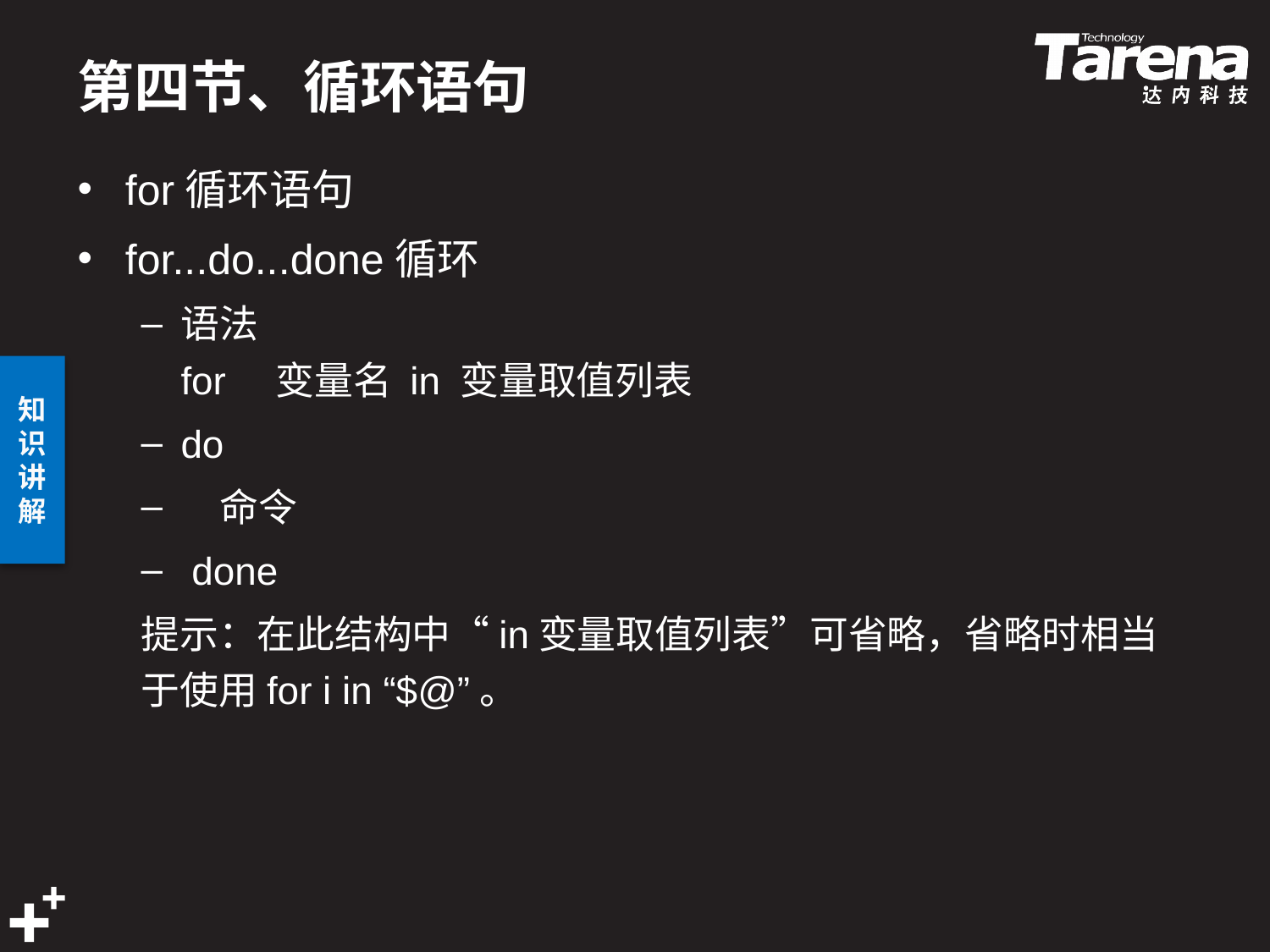

# 第四节、循环语句
for循环语句
for...do...done循环 
语法  
for  变量名 in 变量取值列表   
do 
 命令   
 done 
提示：在此结构中“in变量取值列表”可省略，省略时相当于使用for i in “$@”。